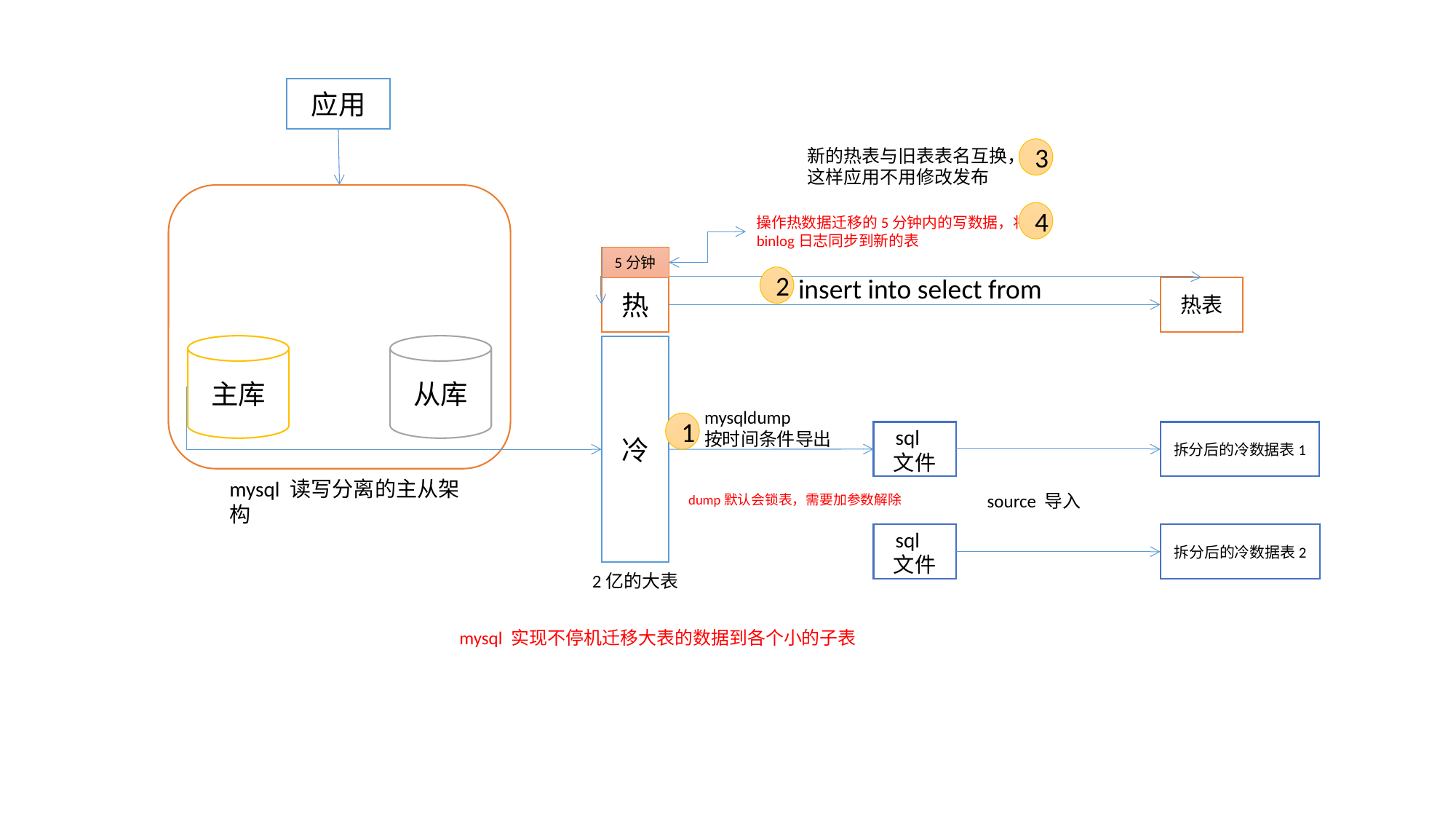

应用
新的热表与旧表表名互换，这样应用不用修改发布
3

4
操作热数据迁移的5分钟内的写数据，将binlog日志同步到新的表
5分钟
insert into select from
2
热
热表
主库
从库
冷
mysqldump        按时间条件导出
1
sql    文件
拆分后的冷数据表1
mysql 读写分离的主从架构
source 导入
dump默认会锁表，需要加参数解除
sql    文件
拆分后的冷数据表2
2亿的大表
mysql 实现不停机迁移大表的数据到各个小的子表